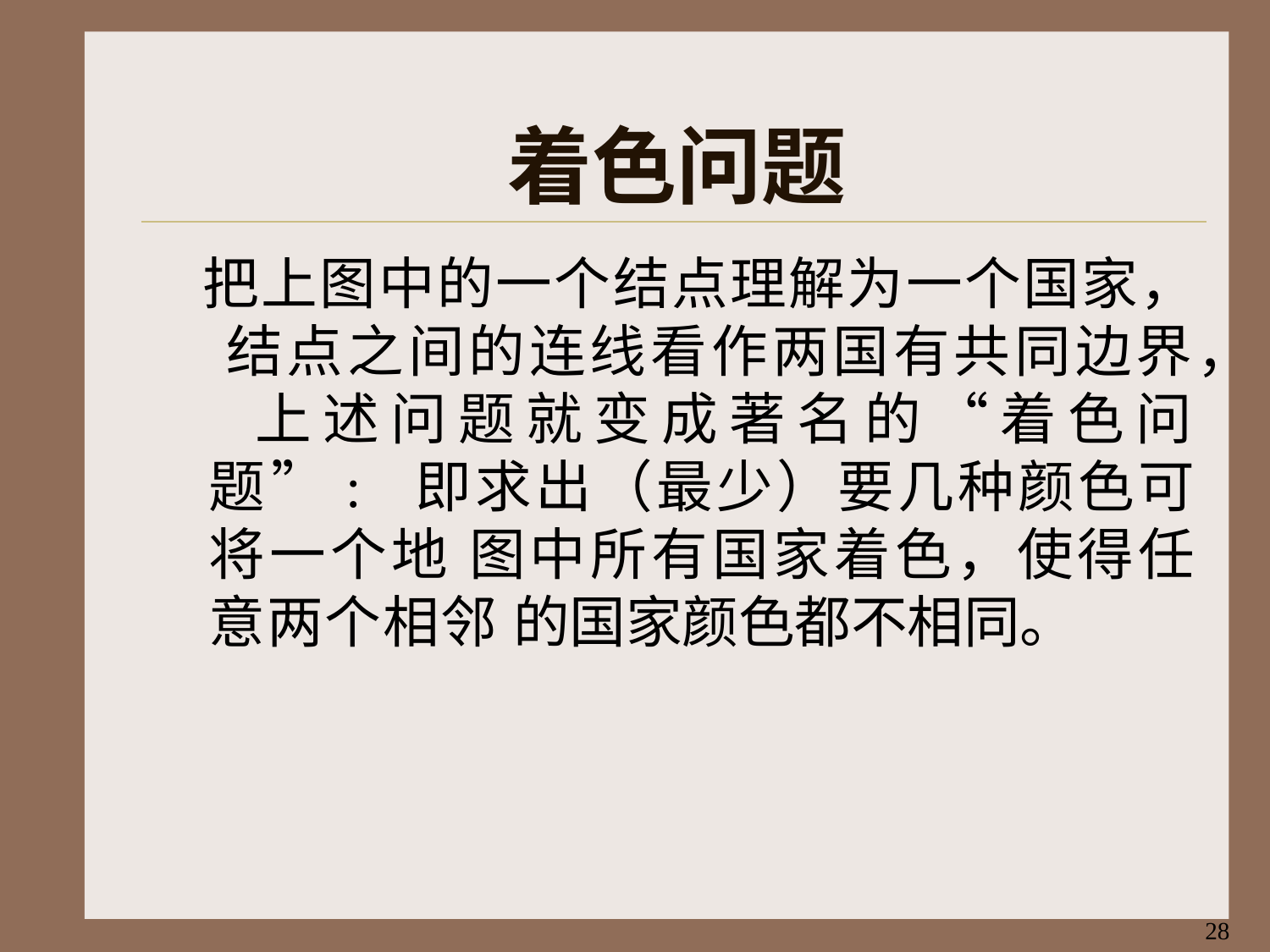

# 着色问题

把上图中的一个结点理解为一个国家，  结点之间的连线看作两国有共同边界，  上述问题就变成著名的“着色问题”:  即求出（最少）要几种颜色可将一个地 图中所有国家着色，使得任意两个相邻 的国家颜色都不相同。
28